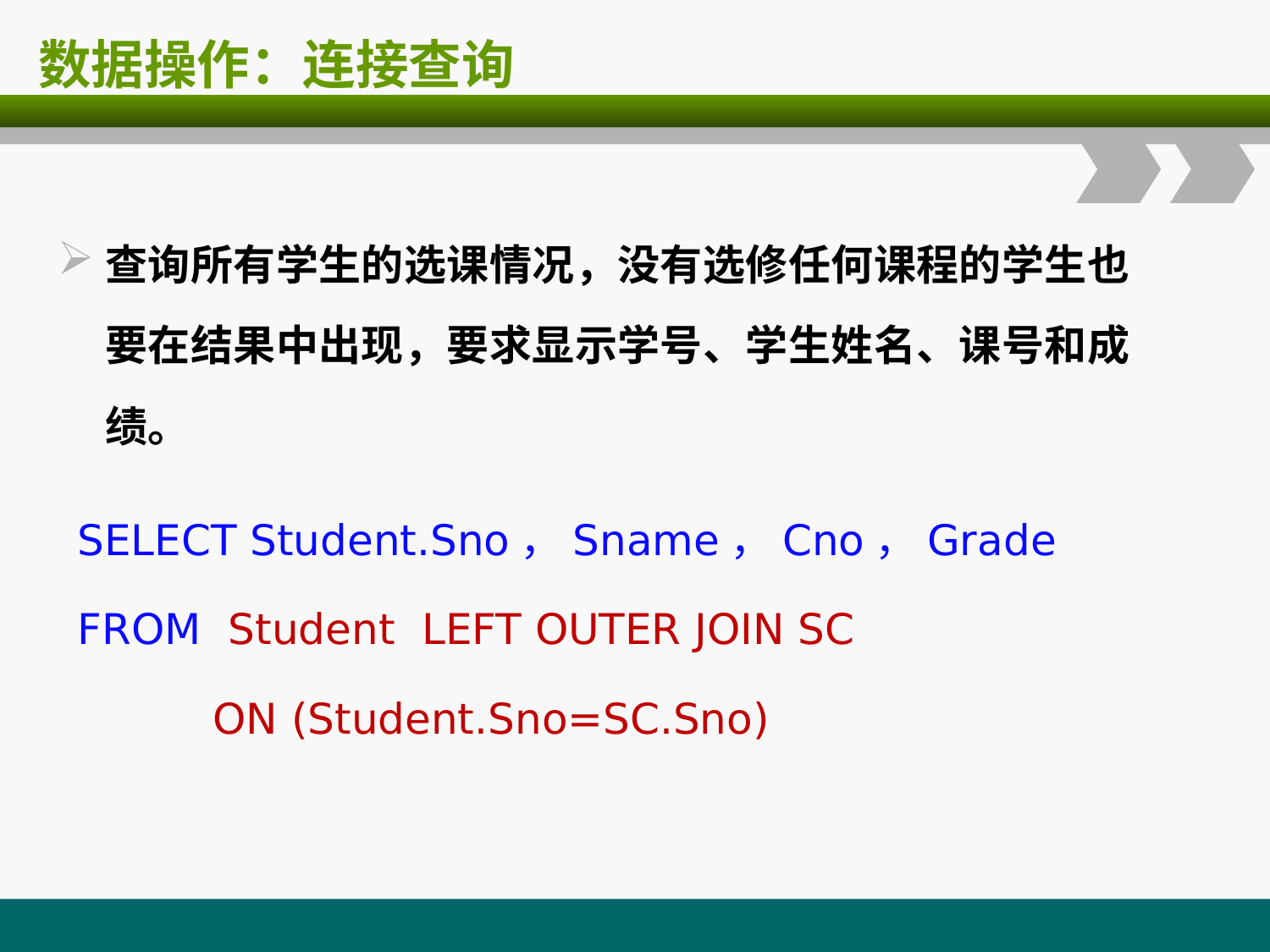

# 数据操作：连接查询
查询所有学生的选课情况，没有选修任何课程的学生也要在结果中出现，要求显示学号、学生姓名、课号和成绩。
SELECT Student.Sno，Sname，Cno，Grade
FROM  Student  LEFT OUTER JOIN SC
          ON (Student.Sno=SC.Sno)